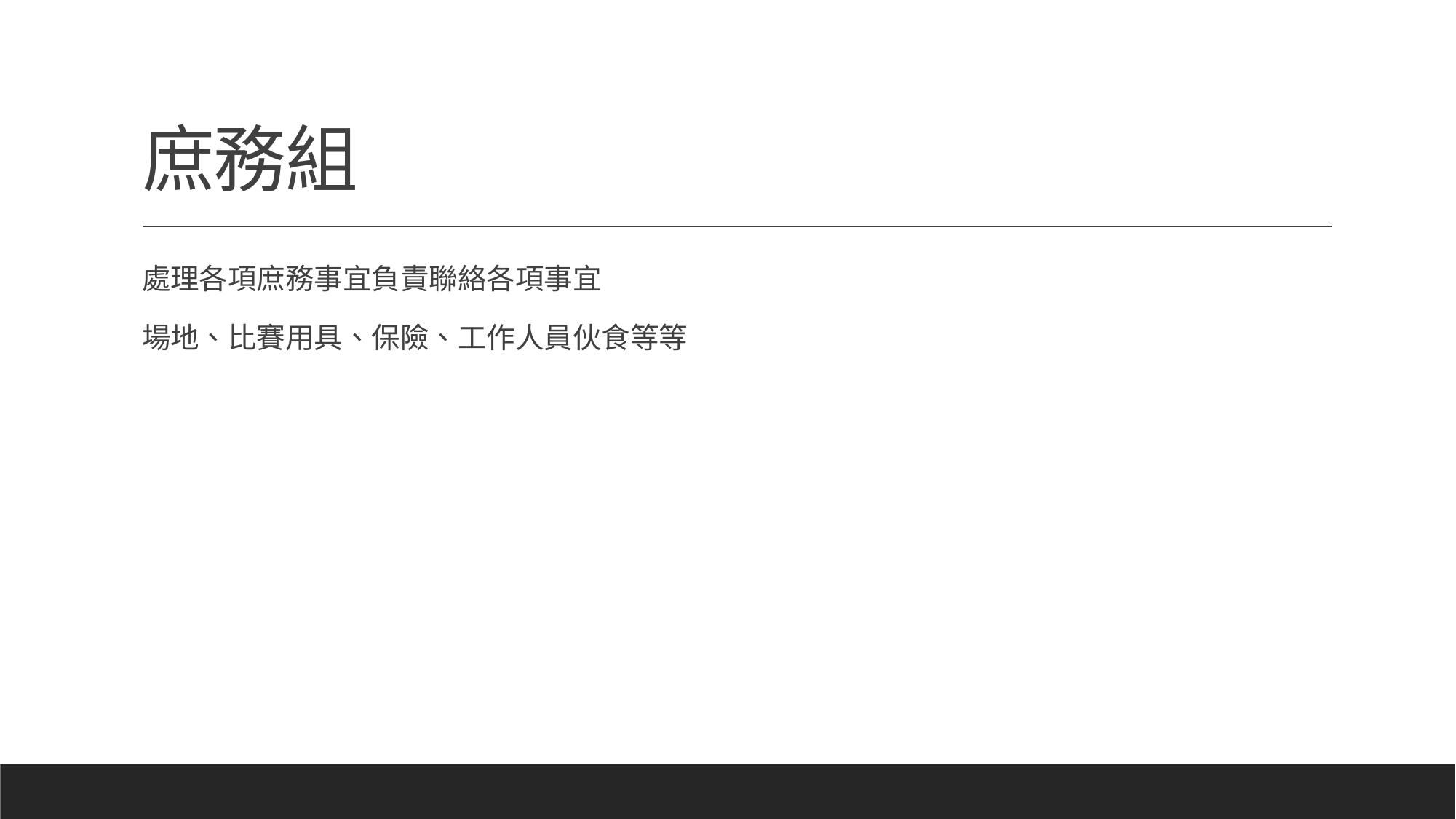

# 庶務組
處理各項庶務事宜負責聯絡各項事宜
場地、比賽用具、保險、工作人員伙食等等